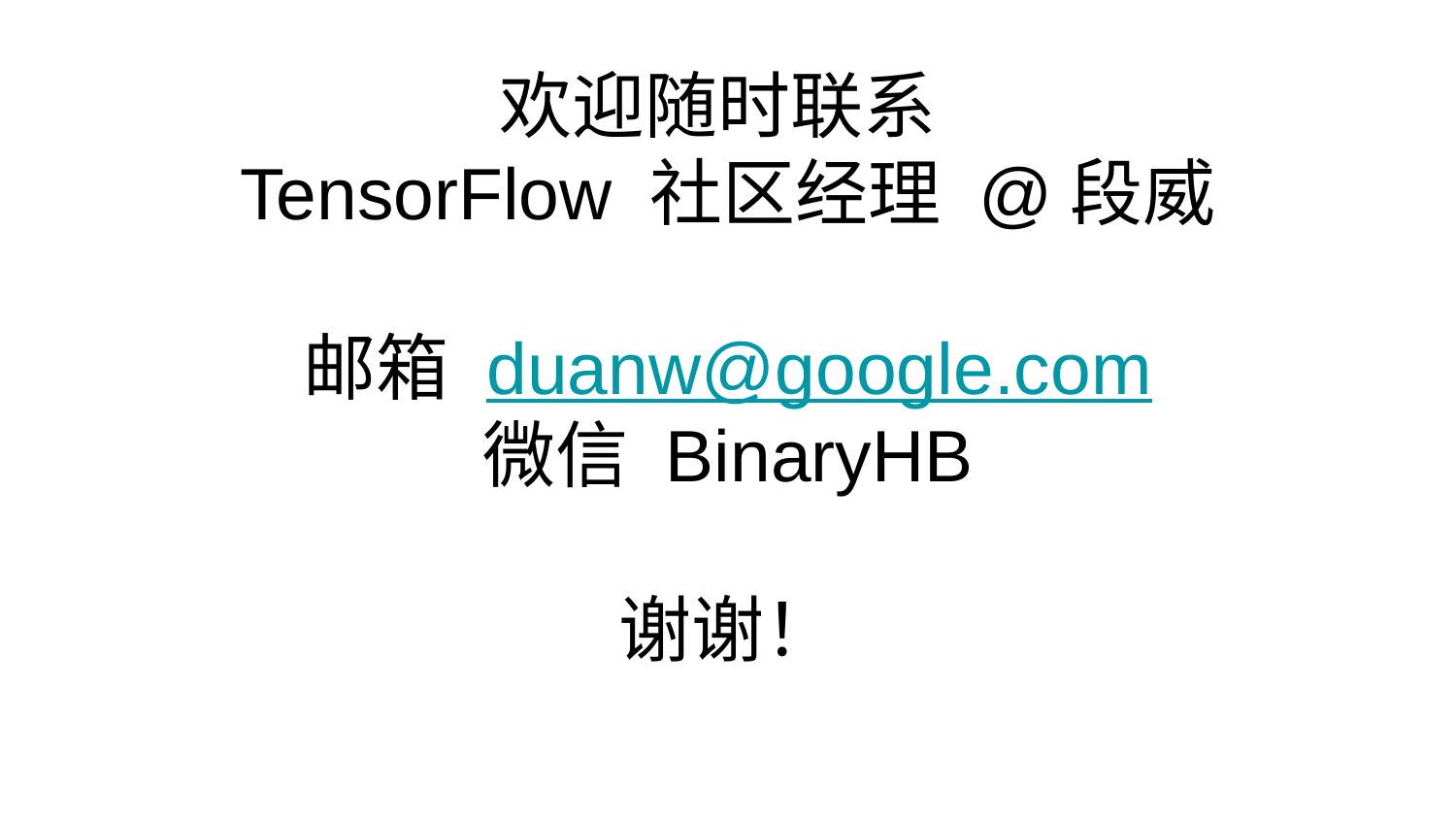

# 欢迎随时联系
TensorFlow 社区经理 @段威

邮箱 duanw@google.com
微信 BinaryHB

谢谢！